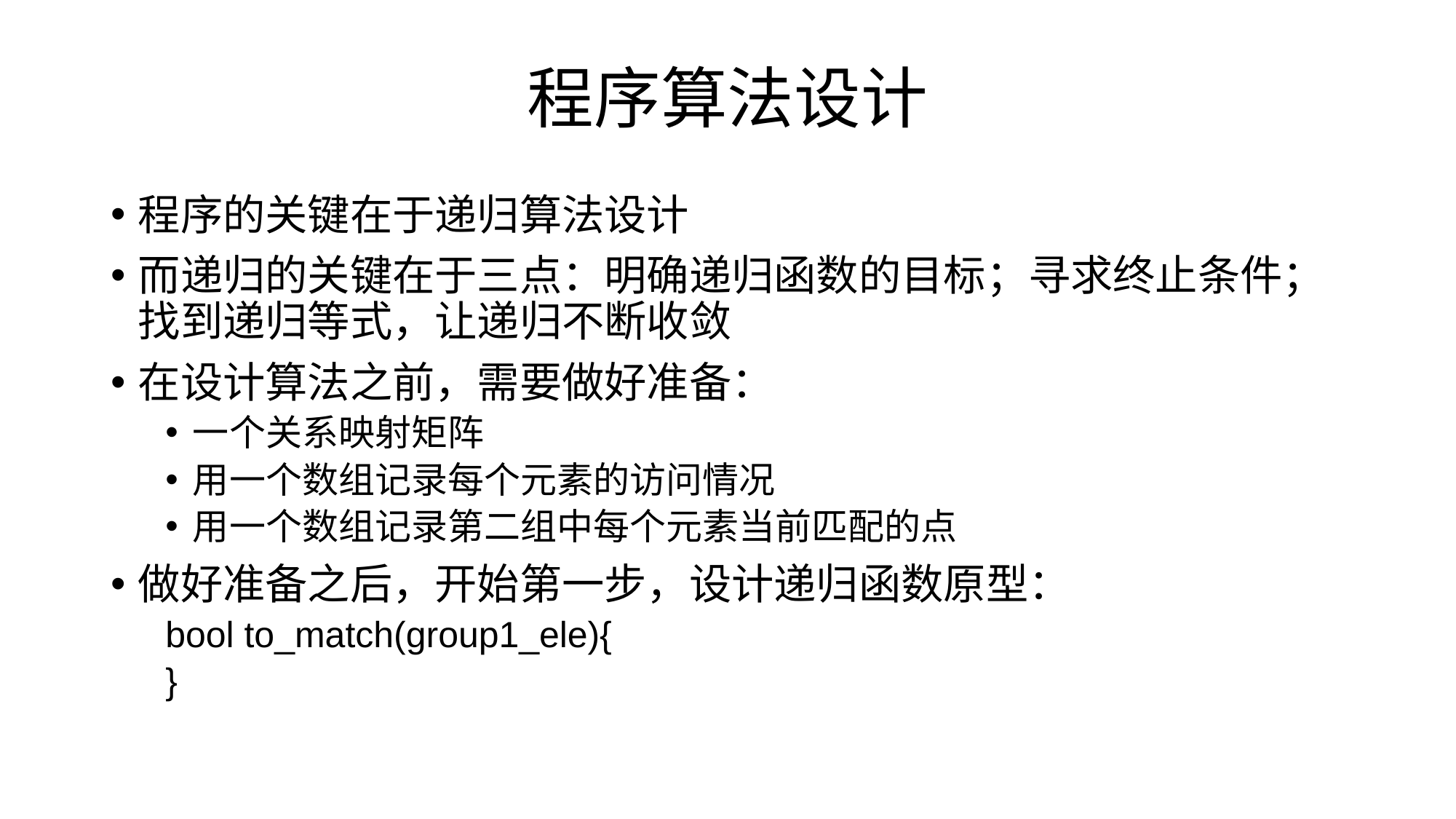

# 程序算法设计
程序的关键在于递归算法设计
而递归的关键在于三点：明确递归函数的目标；寻求终止条件；找到递归等式，让递归不断收敛
在设计算法之前，需要做好准备：
一个关系映射矩阵
用一个数组记录每个元素的访问情况
用一个数组记录第二组中每个元素当前匹配的点
做好准备之后，开始第一步，设计递归函数原型：
bool to_match(group1_ele){
}